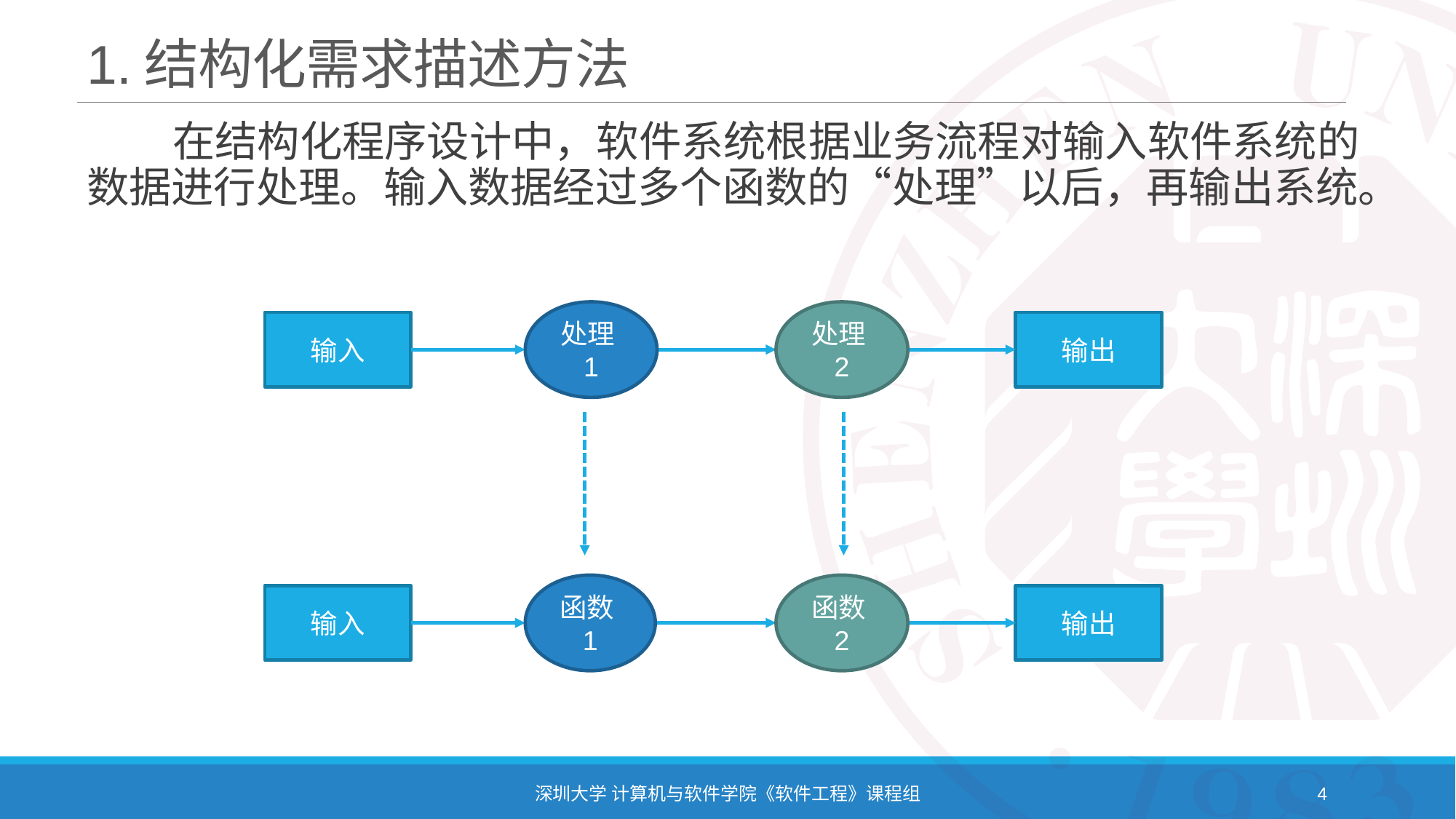

# 1.结构化需求描述方法
        在结构化程序设计中，软件系统根据业务流程对输入软件系统的数据进行处理。输入数据经过多个函数的“处理”以后，再输出系统。
处理1
处理2
输入
输出
函数1
函数2
输入
输出
深圳大学 计算机与软件学院《软件工程》课程组
4